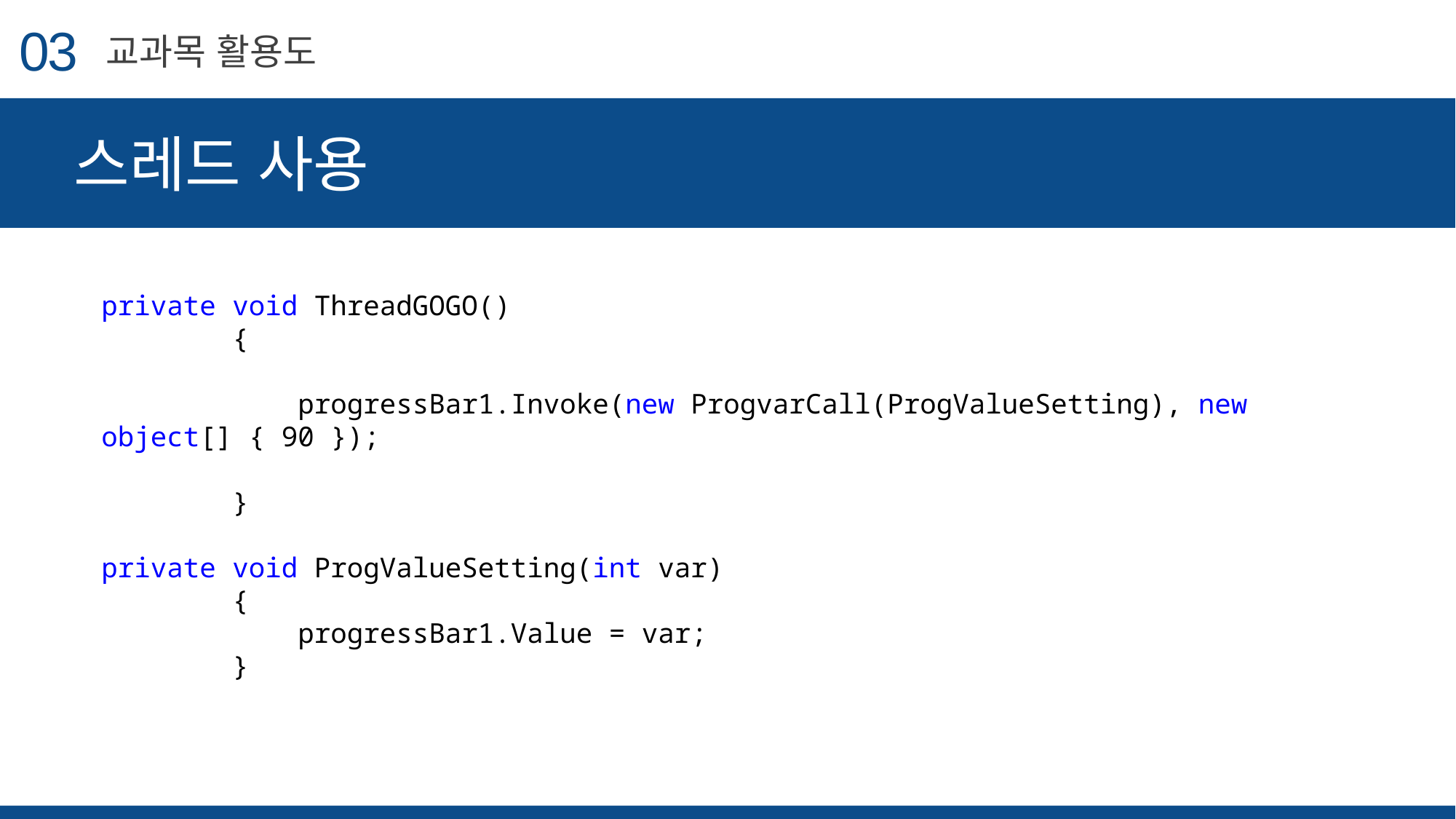

03
교과목 활용도

스레드 사용
private void ThreadGOGO()
        {

            progressBar1.Invoke(new ProgvarCall(ProgValueSetting), new object[] { 90 });

        }

private void ProgValueSetting(int var)
        {
            progressBar1.Value = var;
        }